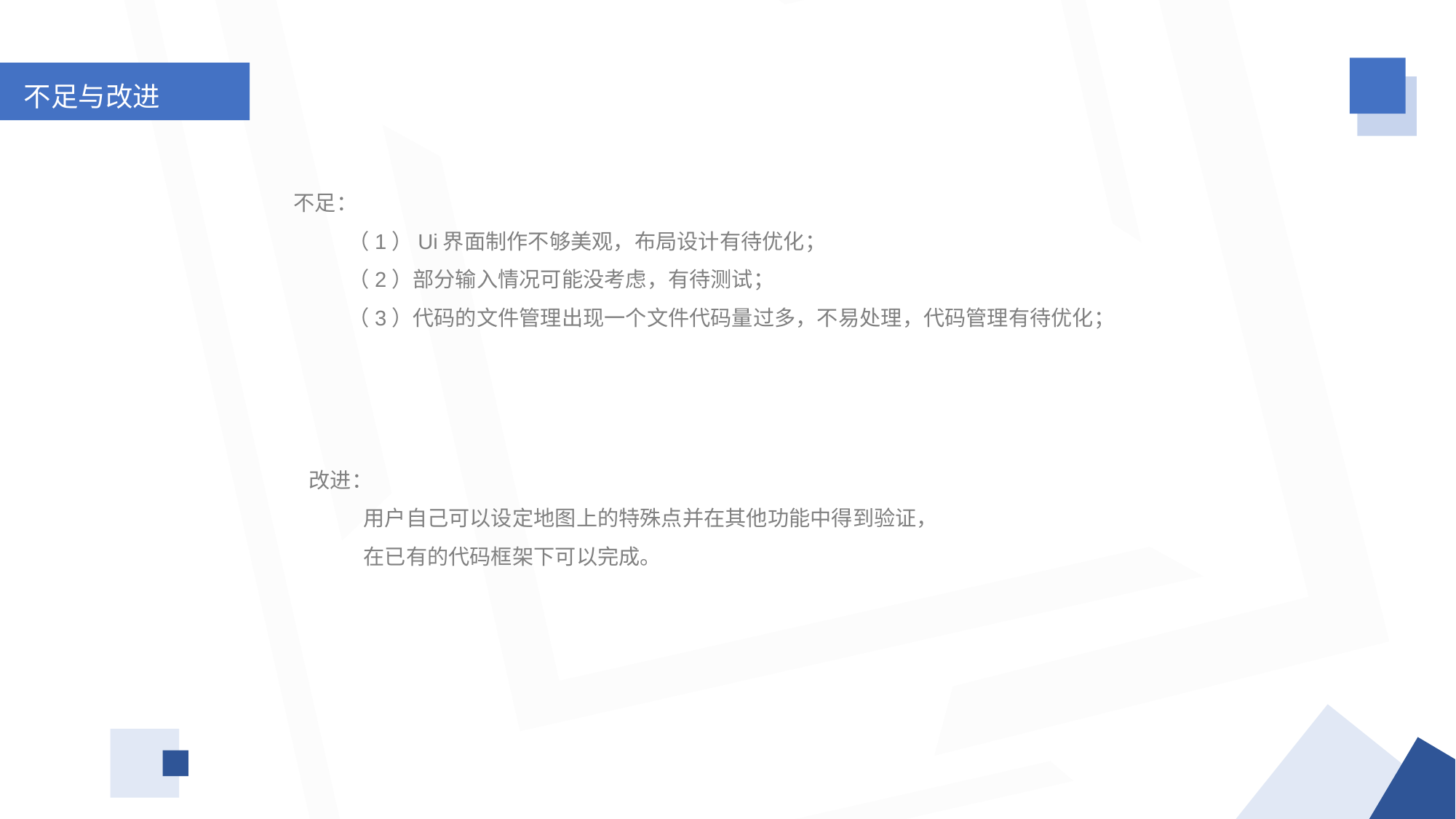

不足与改进
不足：
（1）Ui界面制作不够美观，布局设计有待优化；
（2）部分输入情况可能没考虑，有待测试；
（3）代码的文件管理出现一个文件代码量过多，不易处理，代码管理有待优化；

改进：
用户自己可以设定地图上的特殊点并在其他功能中得到验证，
在已有的代码框架下可以完成。